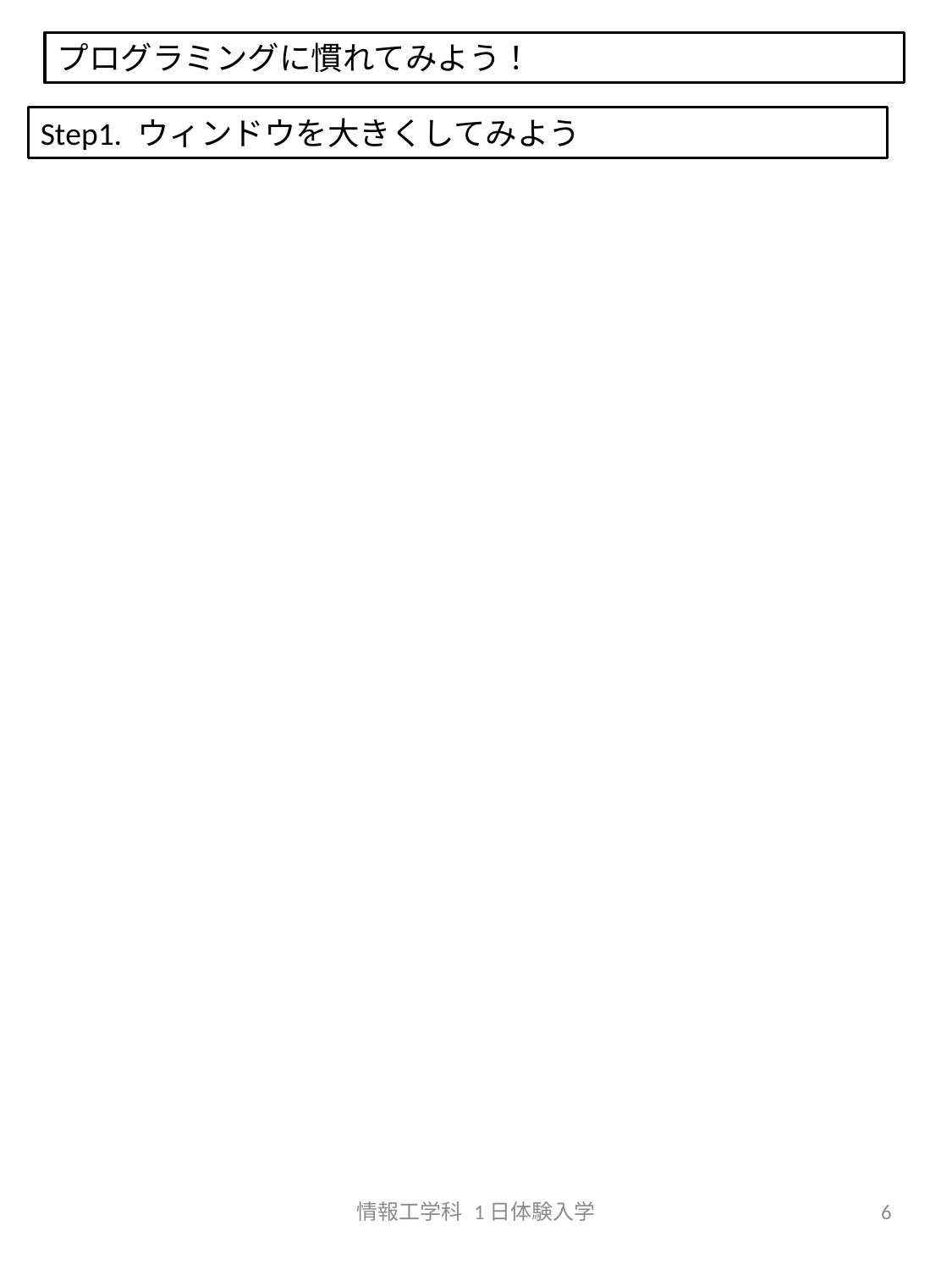

プログラミングに慣れてみよう！
Step1. ウィンドウを大きくしてみよう
情報工学科 1日体験入学
6